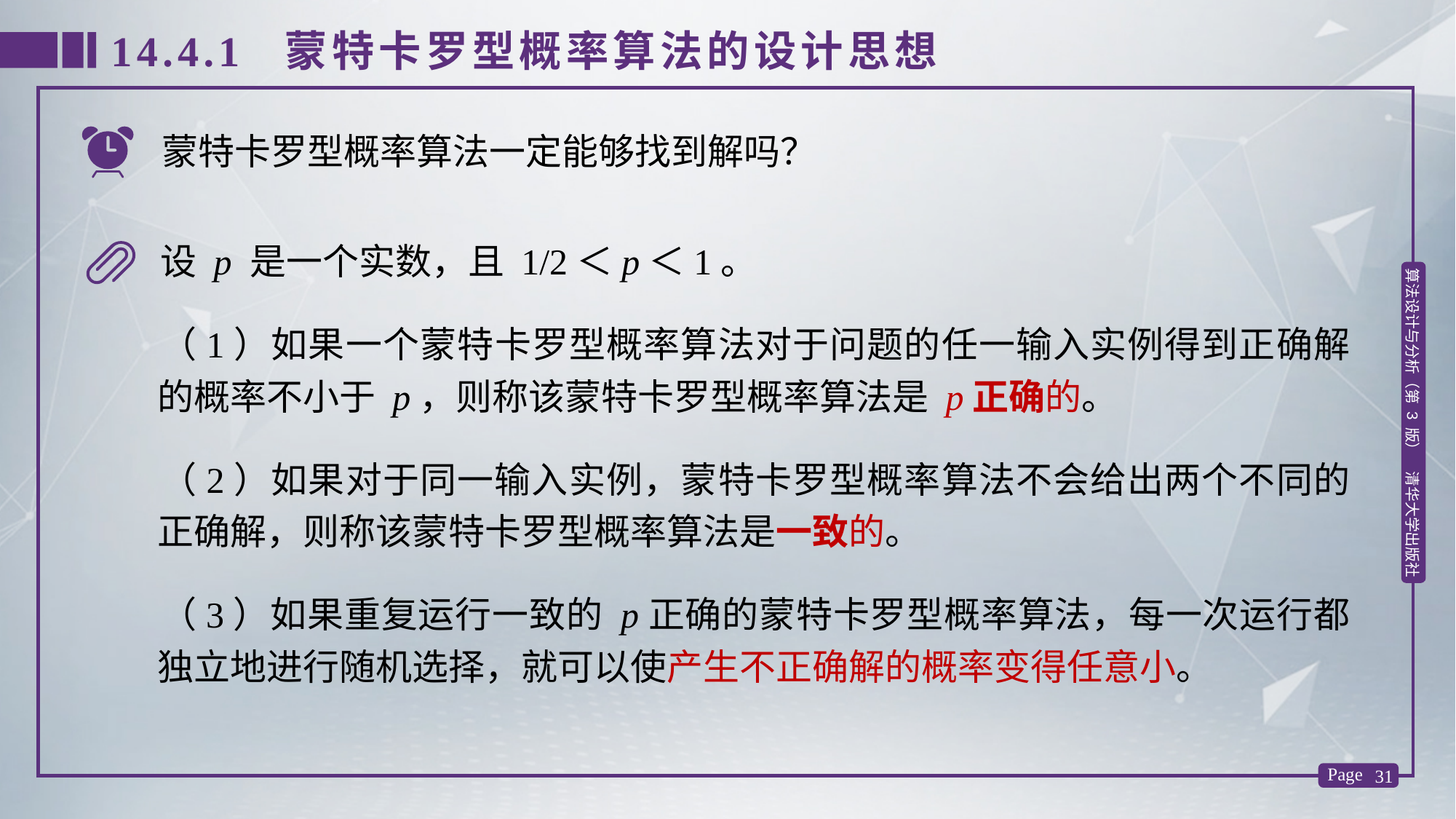

14.4.1  蒙特卡罗型概率算法的设计思想
蒙特卡罗型概率算法一定能够找到解吗？

设 p 是一个实数，且 1/2＜p＜1。
（1）如果一个蒙特卡罗型概率算法对于问题的任一输入实例得到正确解的概率不小于 p，则称该蒙特卡罗型概率算法是 p正确的。
（2）如果对于同一输入实例，蒙特卡罗型概率算法不会给出两个不同的正确解，则称该蒙特卡罗型概率算法是一致的。
（3）如果重复运行一致的 p正确的蒙特卡罗型概率算法，每一次运行都独立地进行随机选择，就可以使产生不正确解的概率变得任意小。